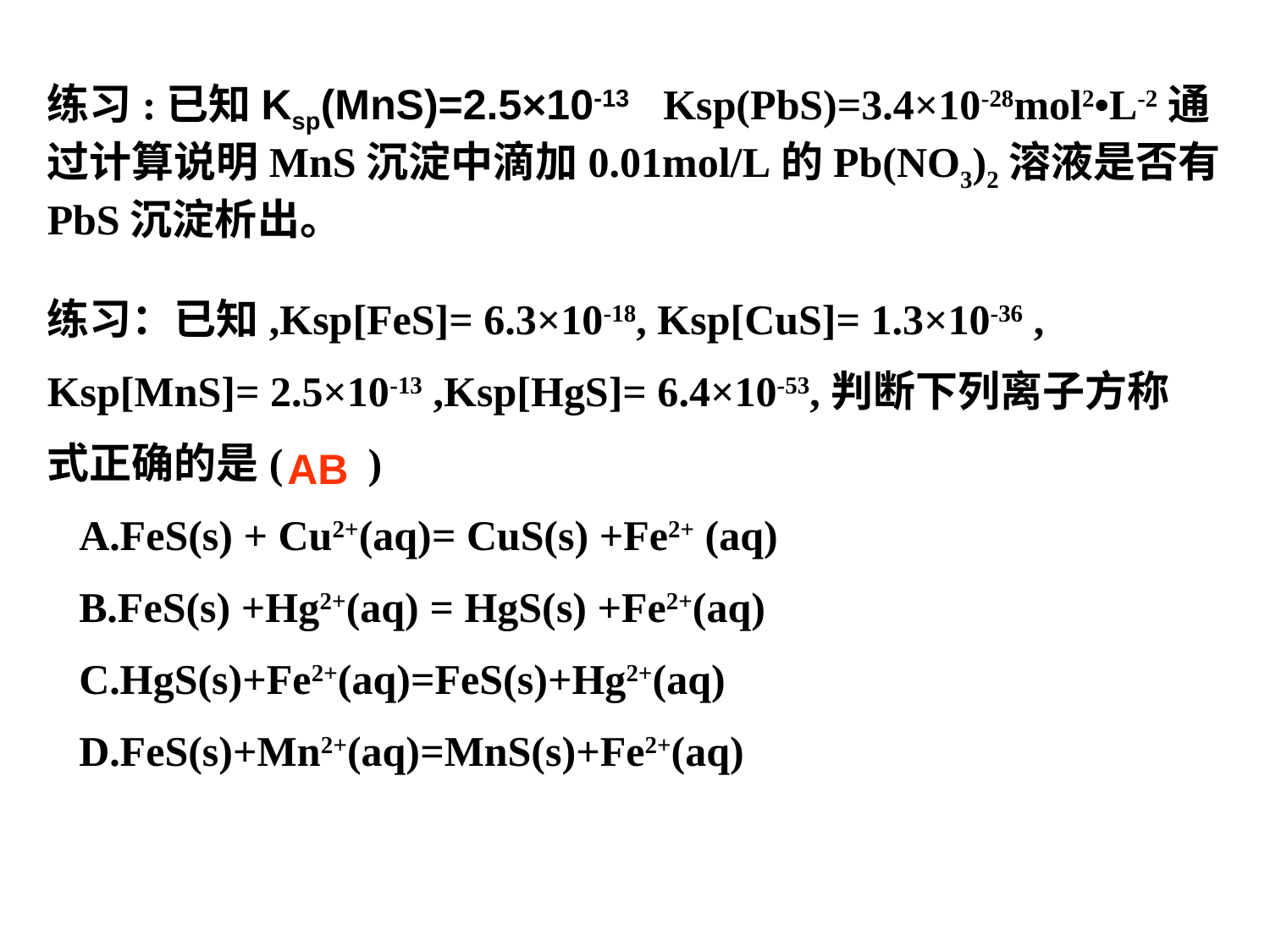

练习:已知Ksp(MnS)=2.5×10-13     Ksp(PbS)=3.4×10-28mol2•L-2通过计算说明MnS沉淀中滴加0.01mol/L的Pb(NO3)2溶液是否有PbS沉淀析出。
练习：已知,Ksp[FeS]= 6.3×10-18, Ksp[CuS]= 1.3×10-36 ,
Ksp[MnS]= 2.5×10-13 ,Ksp[HgS]= 6.4×10-53,判断下列离子方称
式正确的是(        )
   A.FeS(s) + Cu2+(aq)= CuS(s) +Fe2+ (aq)
   B.FeS(s) +Hg2+(aq) = HgS(s) +Fe2+(aq)
   C.HgS(s)+Fe2+(aq)=FeS(s)+Hg2+(aq)
   D.FeS(s)+Mn2+(aq)=MnS(s)+Fe2+(aq)
AB